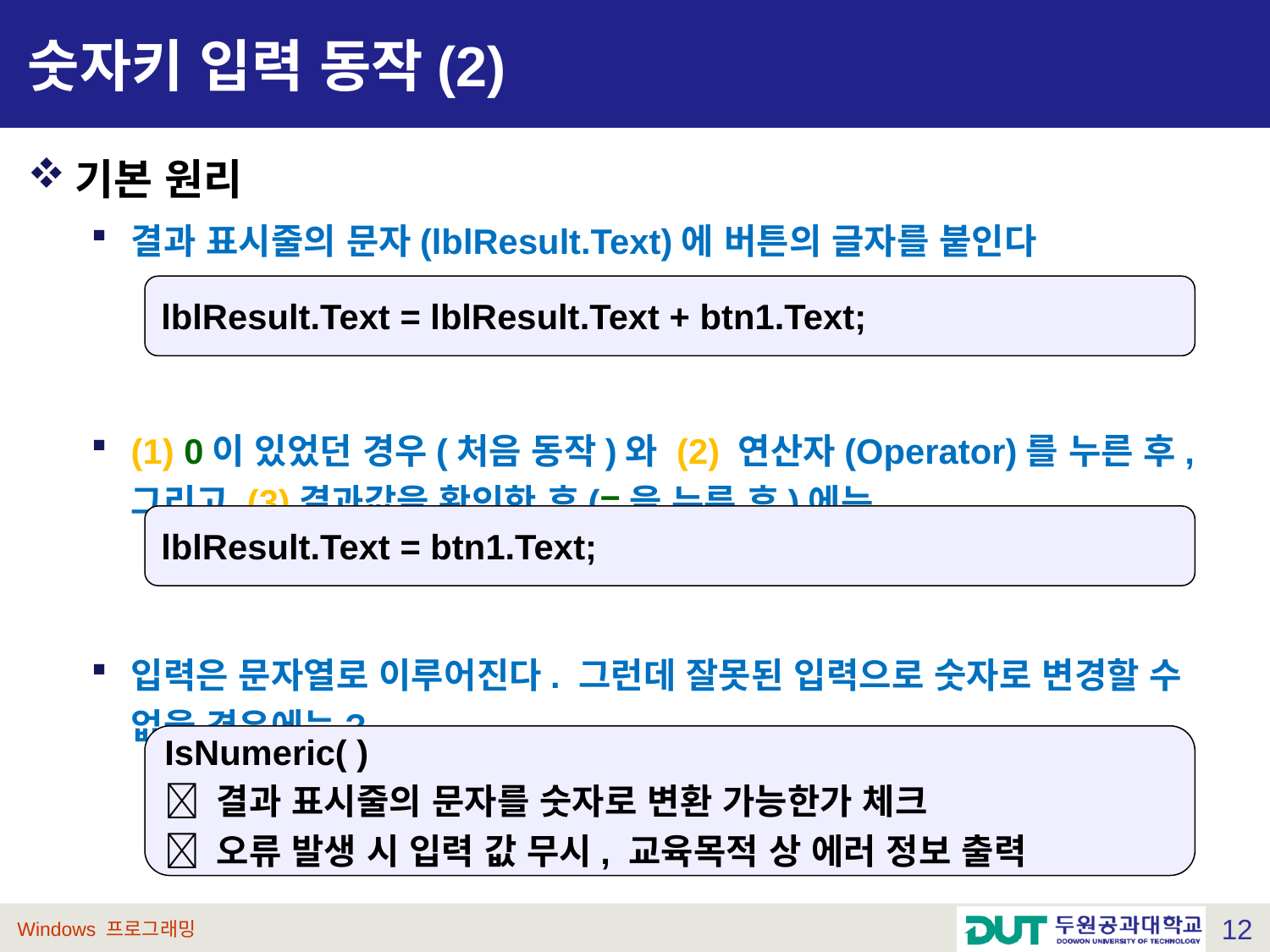

# 숫자키 입력 동작(2)
기본 원리
결과 표시줄의 문자(lblResult.Text)에 버튼의 글자를 붙인다

(1) 0이 있었던 경우(처음 동작)와 (2) 연산자(Operator)를 누른 후, 그리고 (3)결과값을 확인한 후(=을 누른 후)에는

입력은 문자열로 이루어진다. 그런데 잘못된 입력으로 숫자로 변경할 수 없을 경우에는?

lblResult.Text = lblResult.Text + btn1.Text;
lblResult.Text = btn1.Text;
IsNumeric( )
→ 결과 표시줄의 문자를 숫자로 변환 가능한가 체크
→ 오류 발생 시 입력 값 무시, 교육목적 상 에러 정보 출력